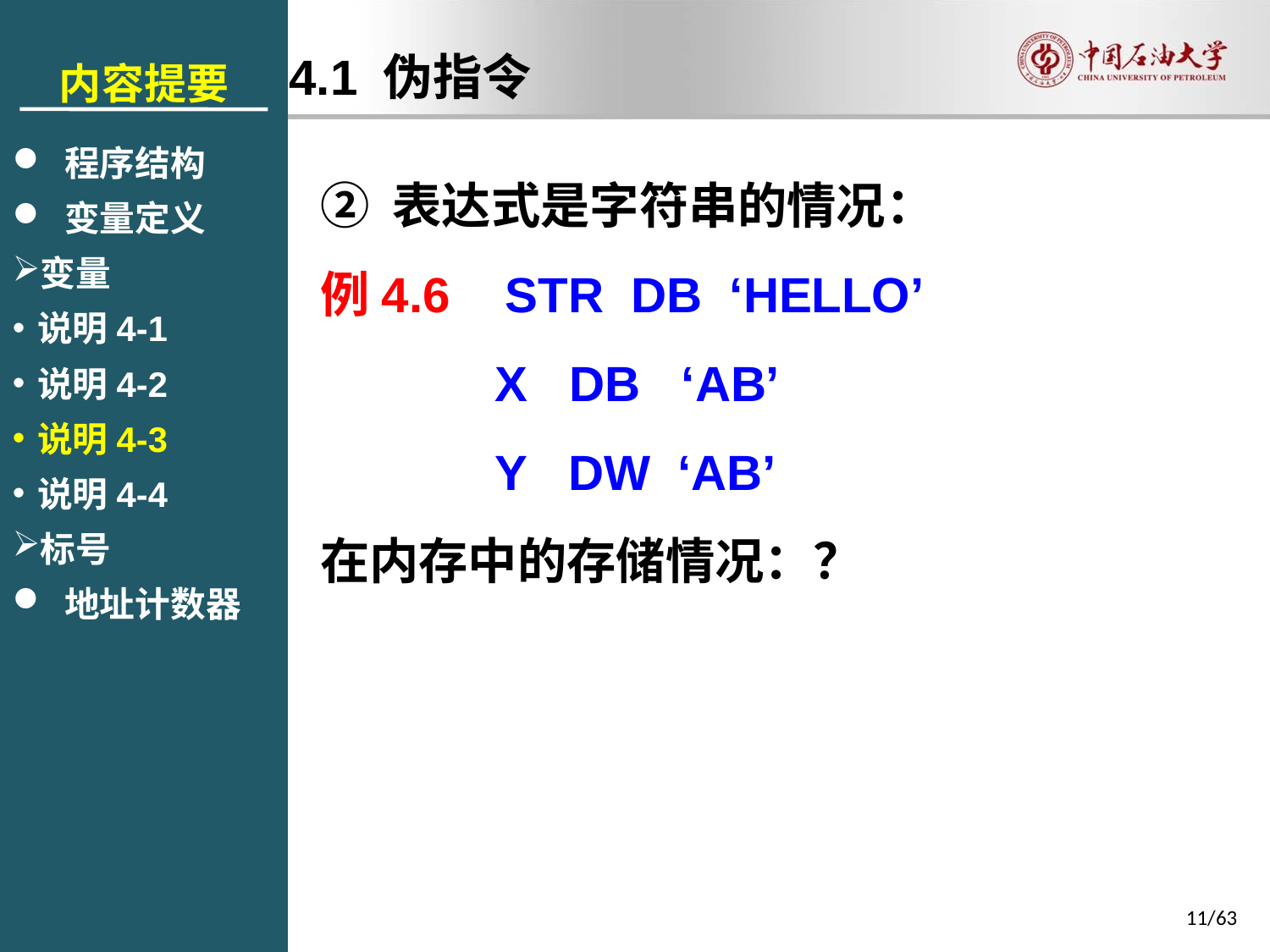

内容提要
 程序结构
 变量定义
变量
说明4-1
说明4-2
说明4-3
说明4-4
标号
 地址计数器
4.1 伪指令
② 表达式是字符串的情况：
例4.6    STR  DB  ‘HELLO’
X   DB   ‘AB’
Y   DW  ‘AB’
在内存中的存储情况：？
11/63